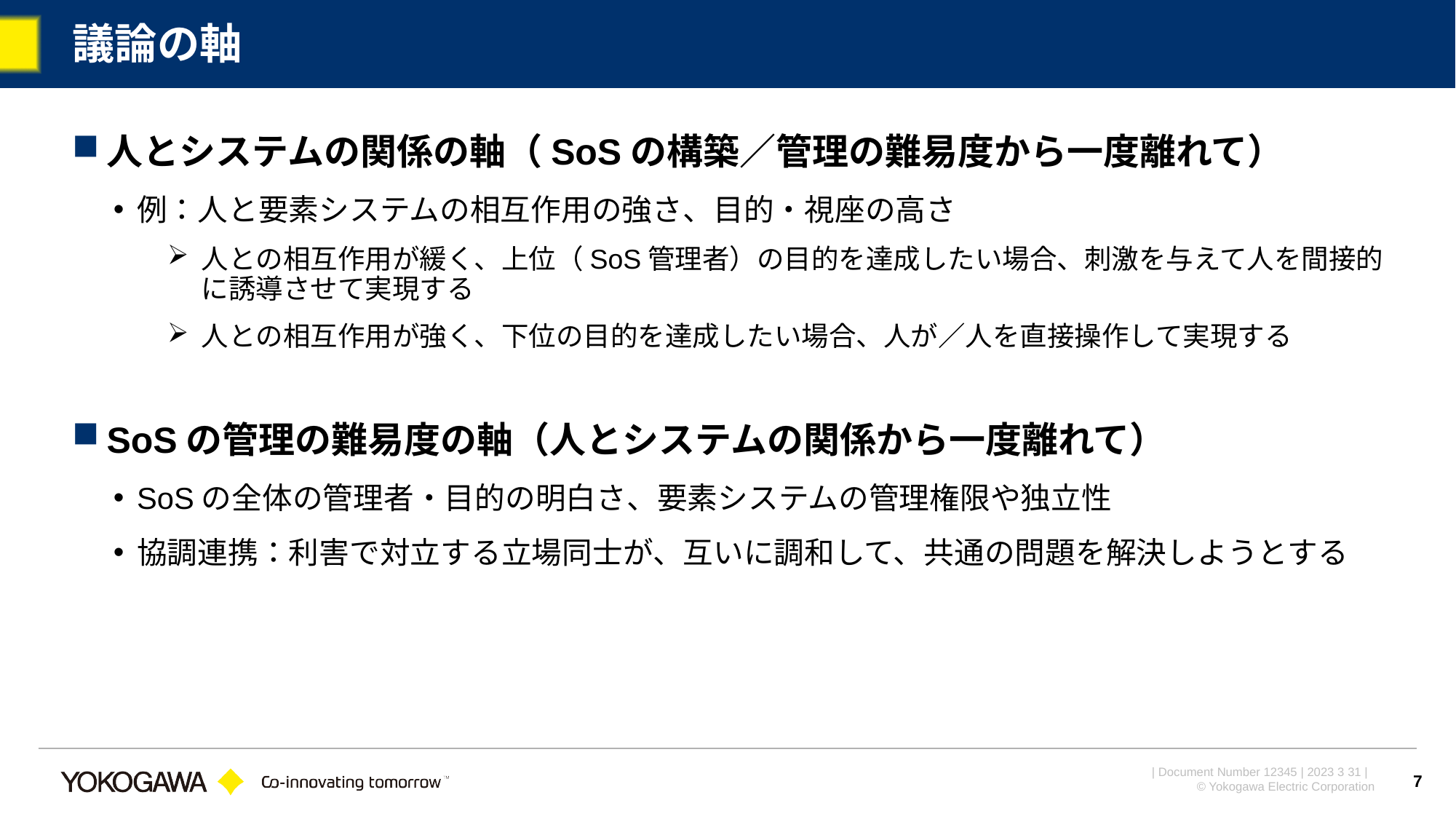

# 議論の軸
人とシステムの関係の軸（SoSの構築／管理の難易度から一度離れて）
例：人と要素システムの相互作用の強さ、目的・視座の高さ
人との相互作用が緩く、上位（SoS管理者）の目的を達成したい場合、刺激を与えて人を間接的に誘導させて実現する
人との相互作用が強く、下位の目的を達成したい場合、人が／人を直接操作して実現する

SoSの管理の難易度の軸（人とシステムの関係から一度離れて）
SoSの全体の管理者・目的の明白さ、要素システムの管理権限や独立性
協調連携：利害で対立する立場同士が、互いに調和して、共通の問題を解決しようとする
7